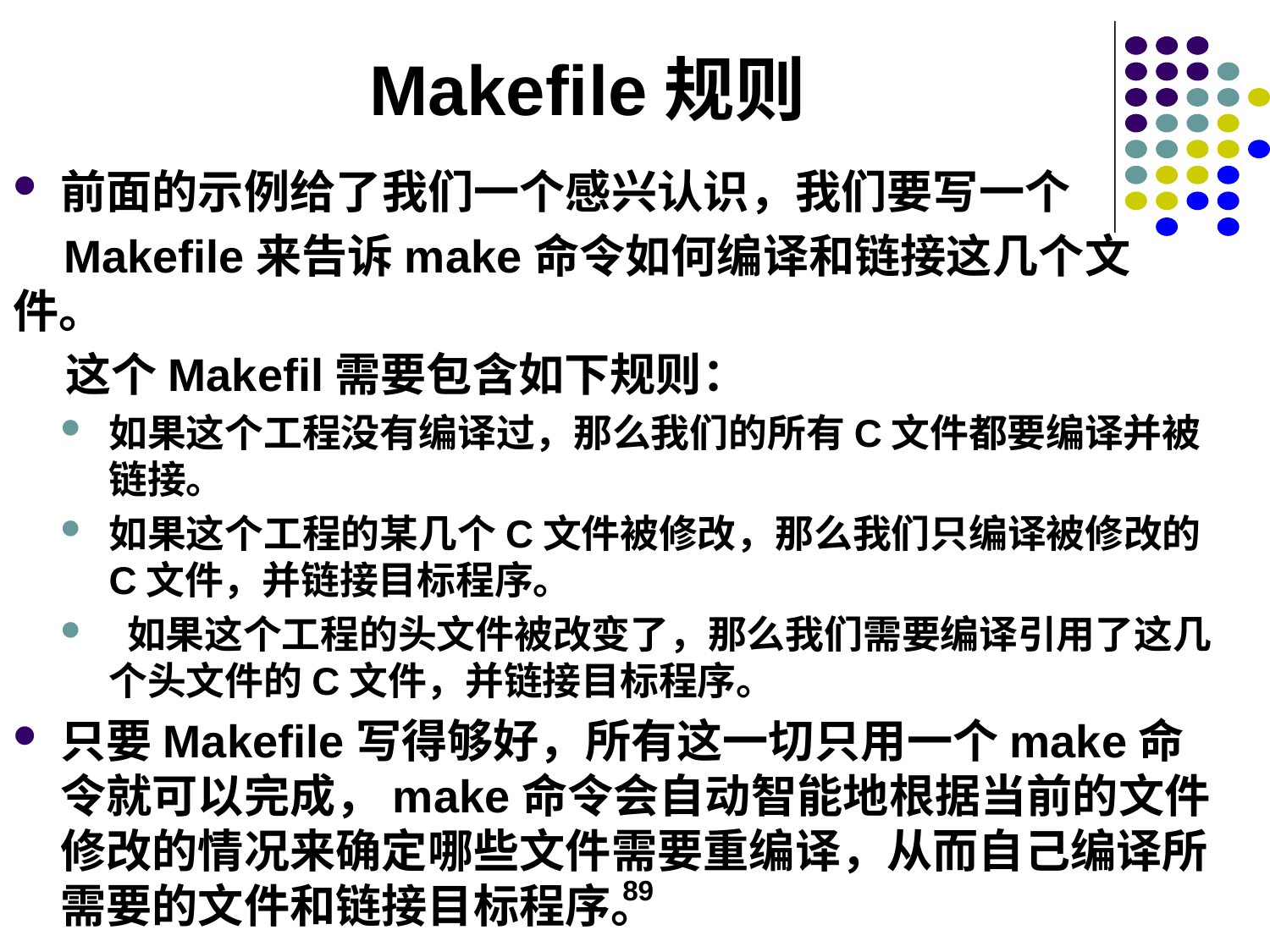

# Makefile规则
前面的示例给了我们一个感兴认识，我们要写一个
    Makefile来告诉make命令如何编译和链接这几个文件。
    这个Makefil需要包含如下规则：
如果这个工程没有编译过，那么我们的所有C文件都要编译并被链接。
如果这个工程的某几个C文件被修改，那么我们只编译被修改的C文件，并链接目标程序。
 如果这个工程的头文件被改变了，那么我们需要编译引用了这几个头文件的C文件，并链接目标程序。
只要Makefile写得够好，所有这一切只用一个make命令就可以完成，make命令会自动智能地根据当前的文件修改的情况来确定哪些文件需要重编译，从而自己编译所需要的文件和链接目标程序。
89